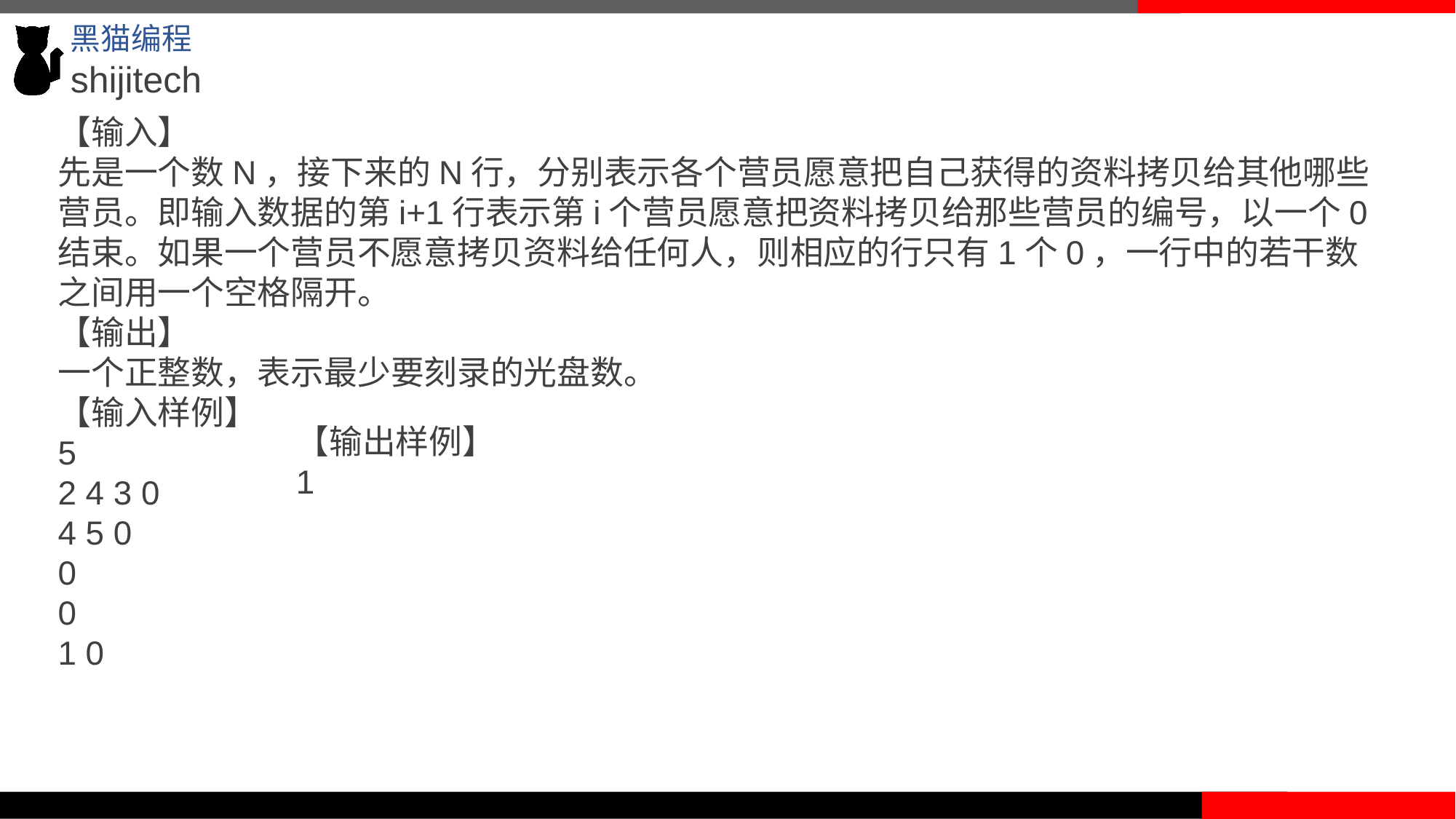

【输入】
先是一个数N，接下来的N行，分别表示各个营员愿意把自己获得的资料拷贝给其他哪些营员。即输入数据的第i+1行表示第i个营员愿意把资料拷贝给那些营员的编号，以一个0结束。如果一个营员不愿意拷贝资料给任何人，则相应的行只有1个0，一行中的若干数之间用一个空格隔开。
【输出】
一个正整数，表示最少要刻录的光盘数。
【输入样例】
5
2 4 3 0
4 5 0
0
0
1 0
【输出样例】
1